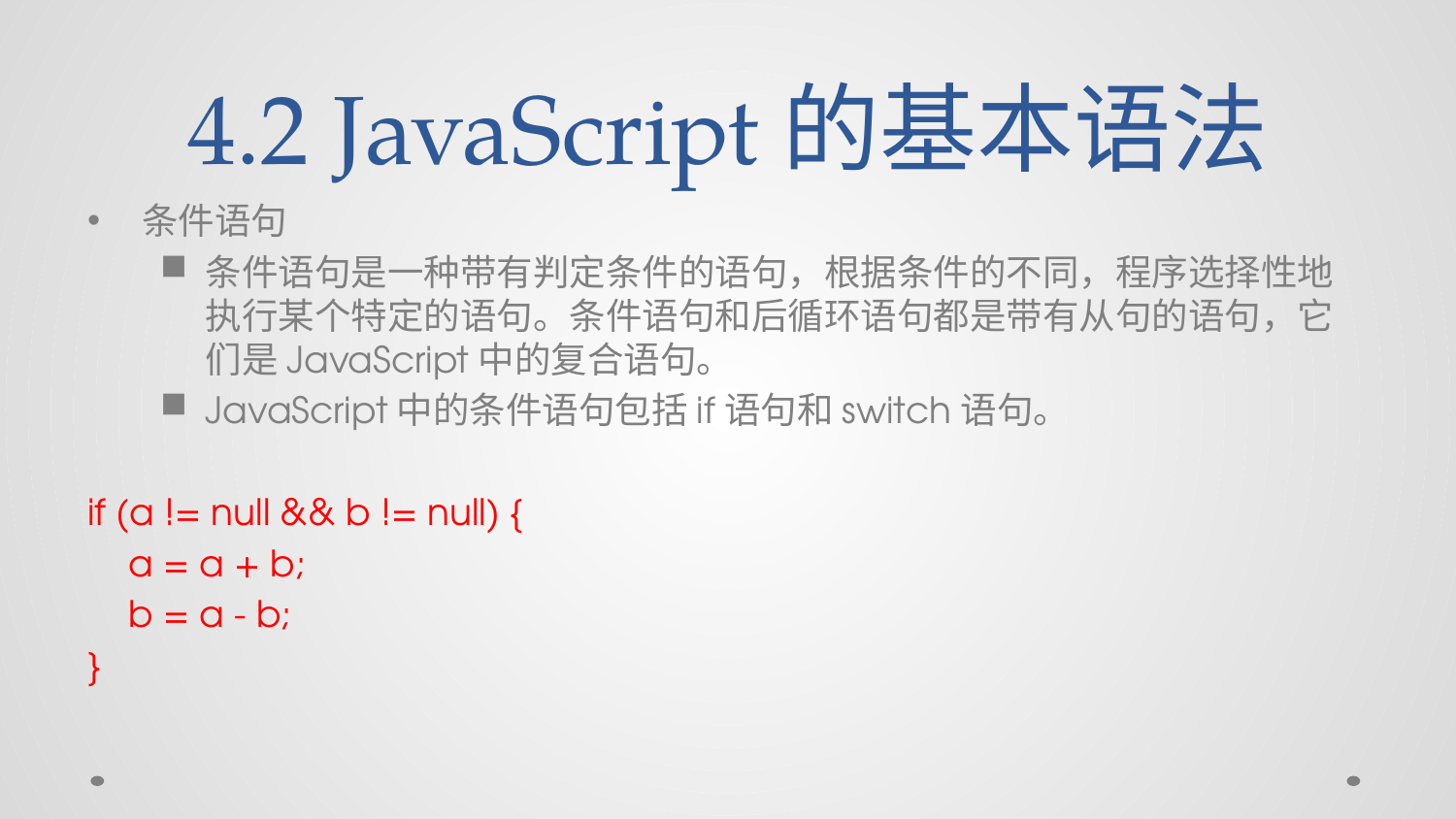

# 4.2 JavaScript的基本语法
条件语句
条件语句是一种带有判定条件的语句，根据条件的不同，程序选择性地执行某个特定的语句。条件语句和后循环语句都是带有从句的语句，它们是JavaScript中的复合语句。
JavaScript中的条件语句包括if语句和switch语句。

if (a != null && b != null) {
    a = a + b;
    b = a - b;
}